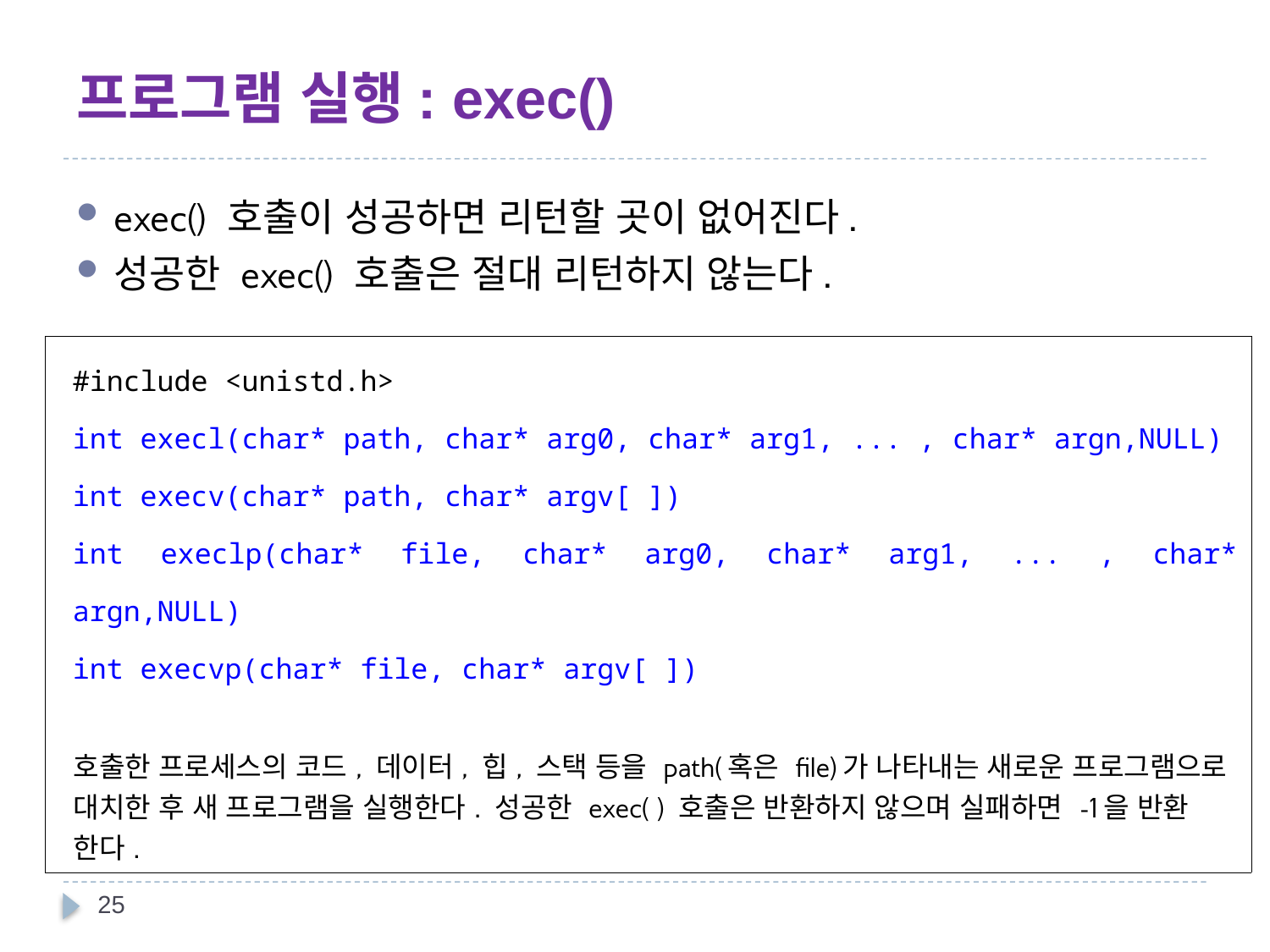

# 프로그램 실행: exec()
exec() 호출이 성공하면 리턴할 곳이 없어진다.
성공한 exec() 호출은 절대 리턴하지 않는다.

| #include <unistd.h> int execl(char\* path, char\* arg0, char\* arg1, ... , char\* argn,NULL) int execv(char\* path, char\* argv[ ]) int execlp(char\* file, char\* arg0, char\* arg1, ... , char\* argn,NULL) int execvp(char\* file, char\* argv[ ]) 호출한 프로세스의 코드, 데이터, 힙, 스택 등을 path(혹은 file)가 나타내는 새로운 프로그램으로 대치한 후 새 프로그램을 실행한다. 성공한 exec( ) 호출은 반환하지 않으며 실패하면 -1을 반환 한다. |
| --- |
25